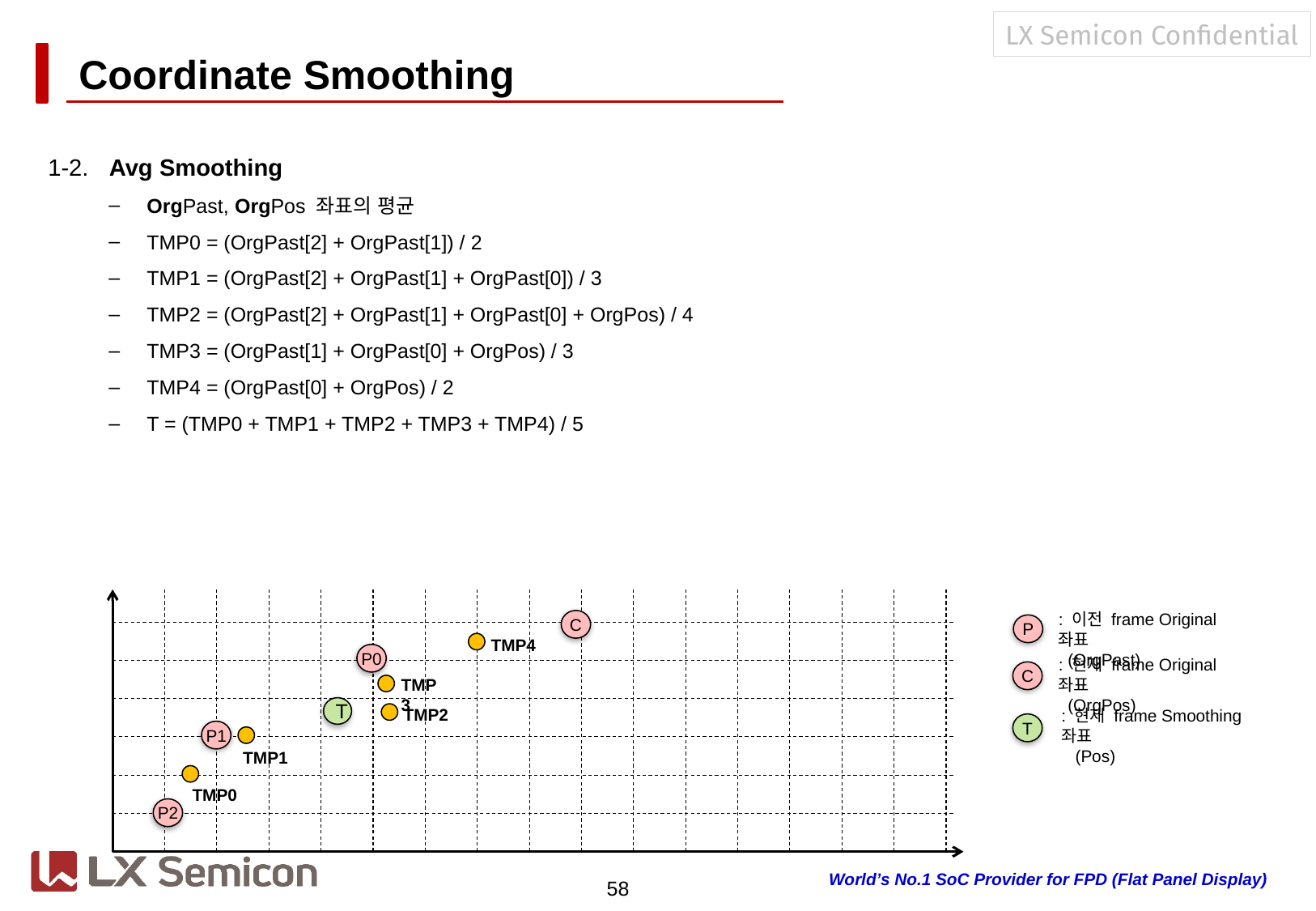

# Coordinate Smoothing
1-2.   Avg Smoothing
OrgPast, OrgPos 좌표의 평균
TMP0 = (OrgPast[2] + OrgPast[1]) / 2
TMP1 = (OrgPast[2] + OrgPast[1] + OrgPast[0]) / 3
TMP2 = (OrgPast[2] + OrgPast[1] + OrgPast[0] + OrgPos) / 4
TMP3 = (OrgPast[1] + OrgPast[0] + OrgPos) / 3
TMP4 = (OrgPast[0] + OrgPos) / 2
T = (TMP0 + TMP1 + TMP2 + TMP3 + TMP4) / 5

C
: 이전 frame Original 좌표
  (OrgPast)
P
TMP4

P0
: 현재 frame Original 좌표
  (OrgPos)
C
TMP3

T
TMP2

: 현재 frame Smoothing 좌표
   (Pos)
T
P1

TMP1

TMP0
P2